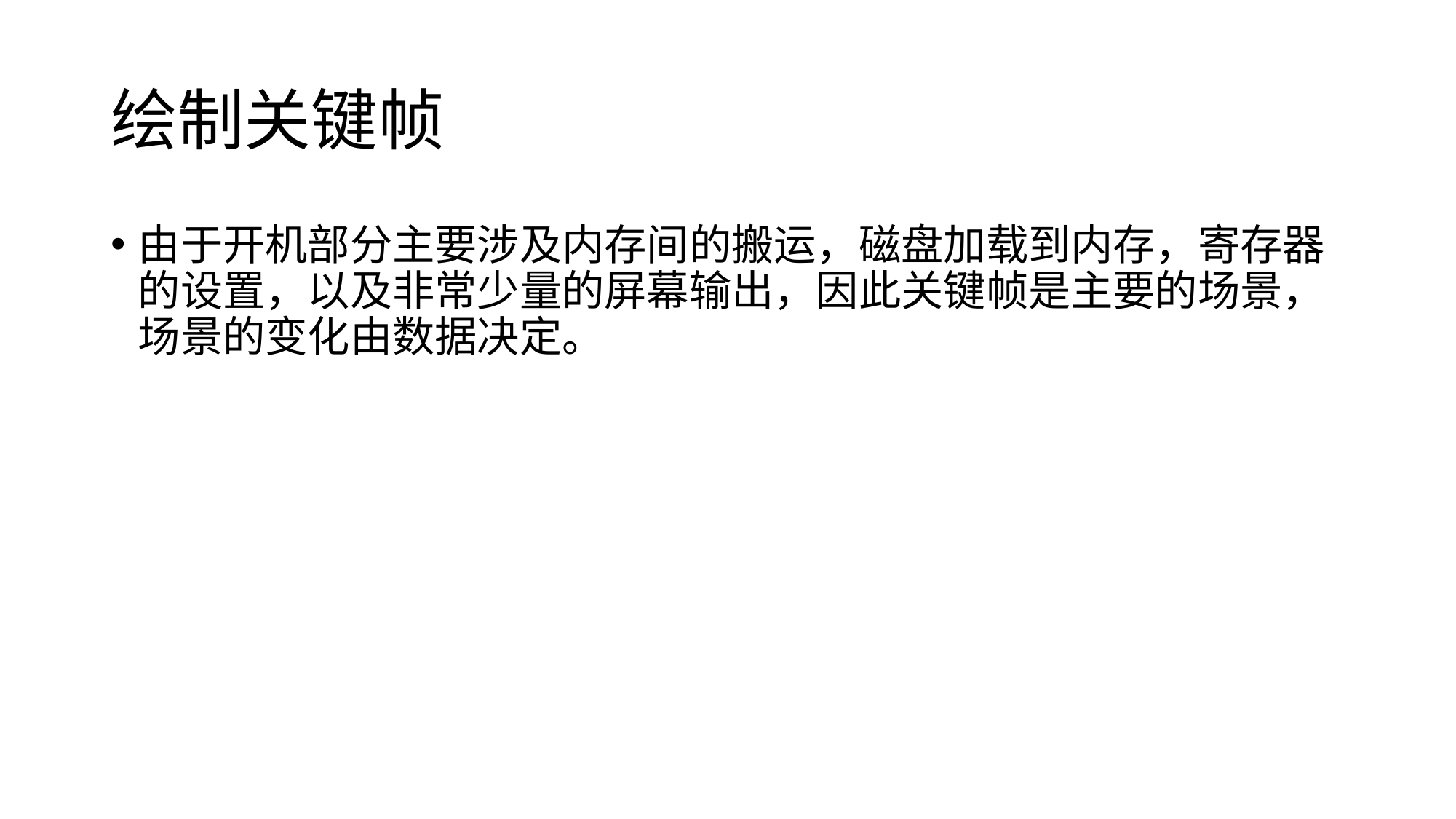

# 绘制关键帧
由于开机部分主要涉及内存间的搬运，磁盘加载到内存，寄存器的设置，以及非常少量的屏幕输出，因此关键帧是主要的场景，场景的变化由数据决定。